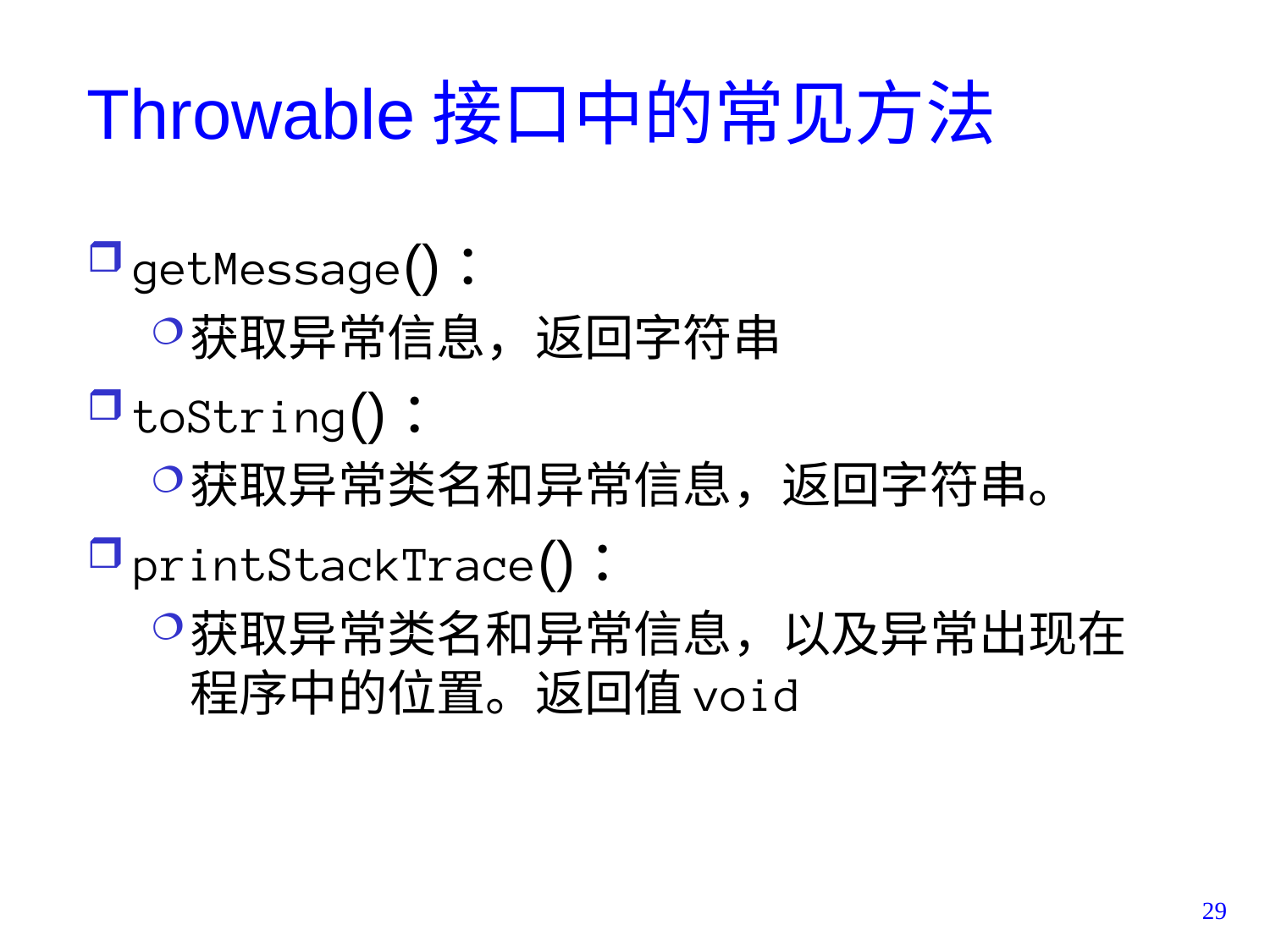

# Throwable接口中的常见方法
getMessage()：
获取异常信息，返回字符串
toString()：
获取异常类名和异常信息，返回字符串。
printStackTrace()：
获取异常类名和异常信息，以及异常出现在程序中的位置。返回值void
29